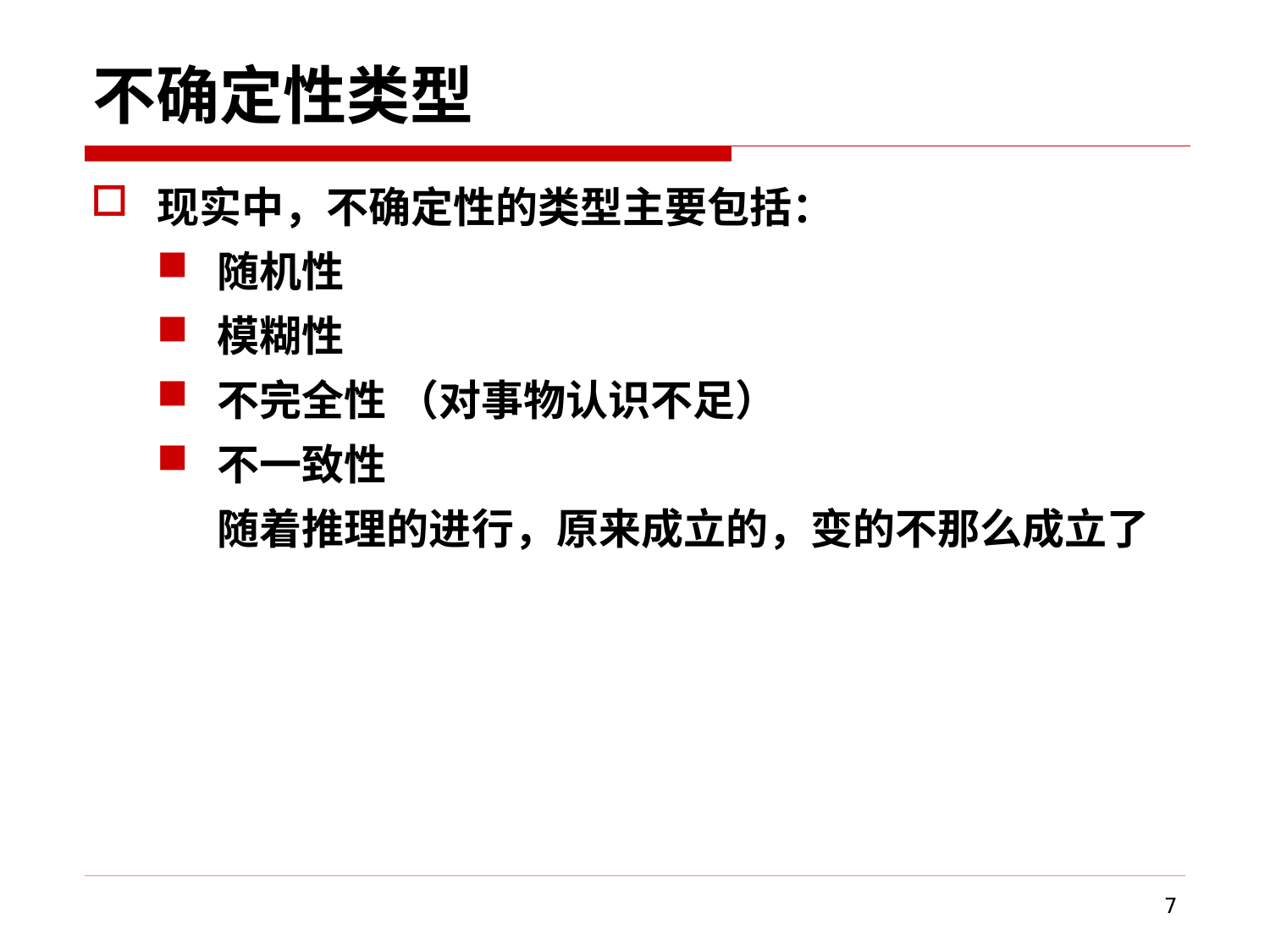

# 不确定性类型
现实中，不确定性的类型主要包括：
随机性
模糊性
不完全性 （对事物认识不足）
不一致性
	随着推理的进行，原来成立的，变的不那么成立了
7